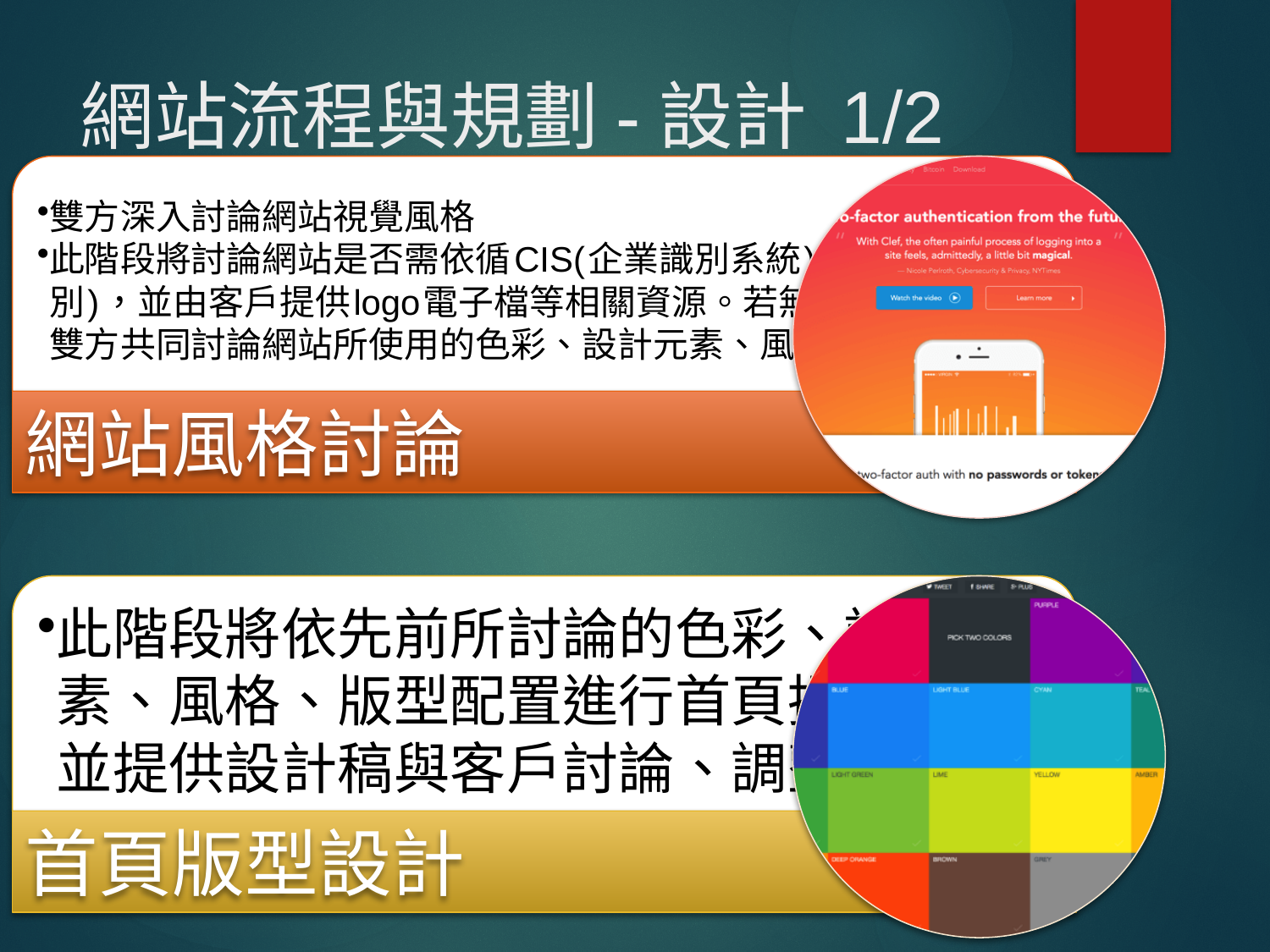

# 網站流程與規劃-設計 1/2
網站風格討論
雙方深入討論網站視覺風格
首頁版型設計
此階段將依先前所討論的色彩、設計元素、風格、版型配置進行首頁提案設計，並提供設計稿與客戶討論、調整、定稿
此階段將討論網站是否需依循CIS(企業識別系統)、VI(視覺識別)，並由客戶提供logo電子檔等相關資源。若無視覺系統，則雙方共同討論網站所使用的色彩、設計元素、風格、版型配置